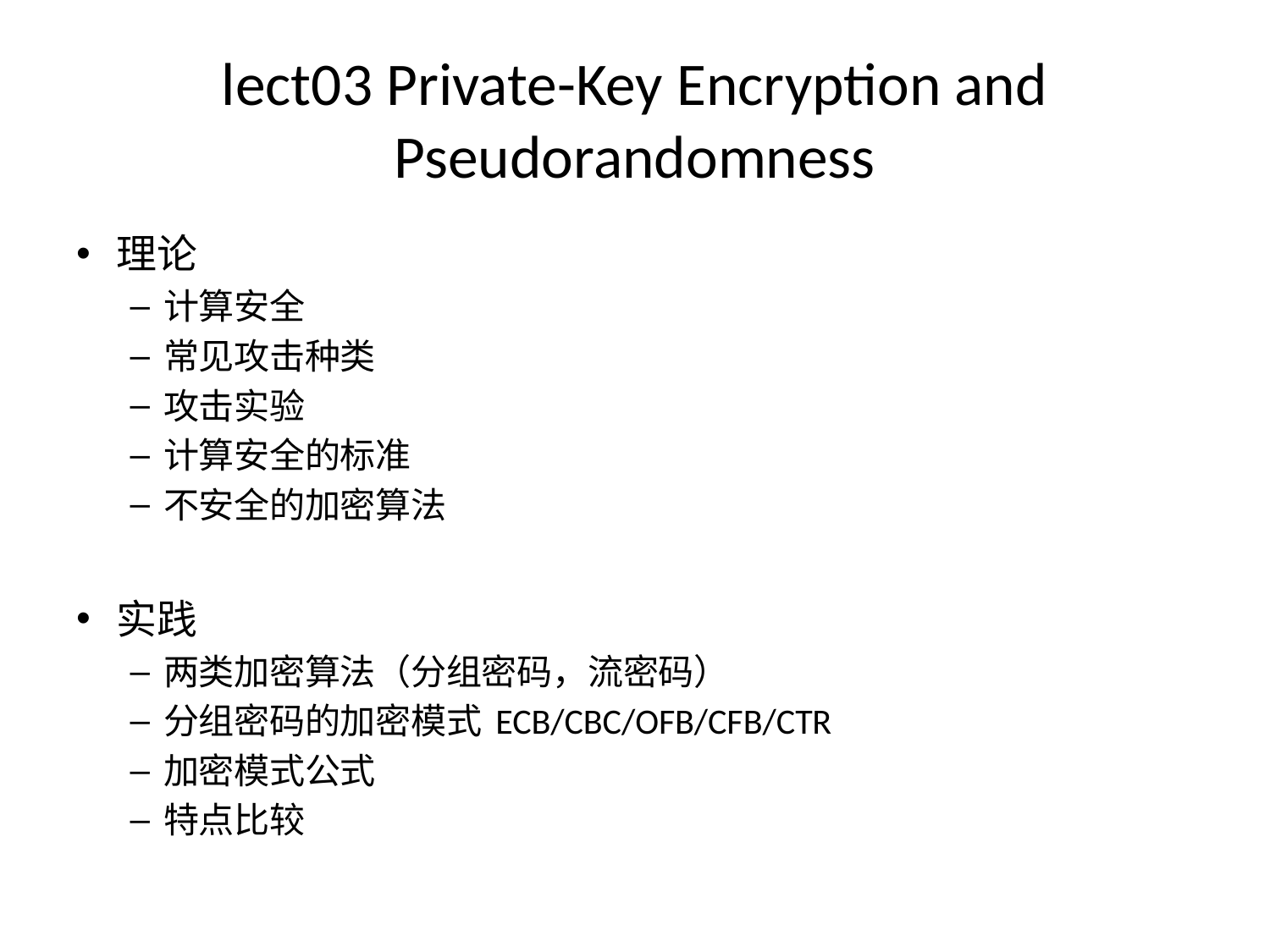

# lect03 Private-Key Encryption and Pseudorandomness
理论
计算安全
常见攻击种类
攻击实验
计算安全的标准
不安全的加密算法

实践
两类加密算法（分组密码，流密码）
分组密码的加密模式 ECB/CBC/OFB/CFB/CTR
加密模式公式
特点比较